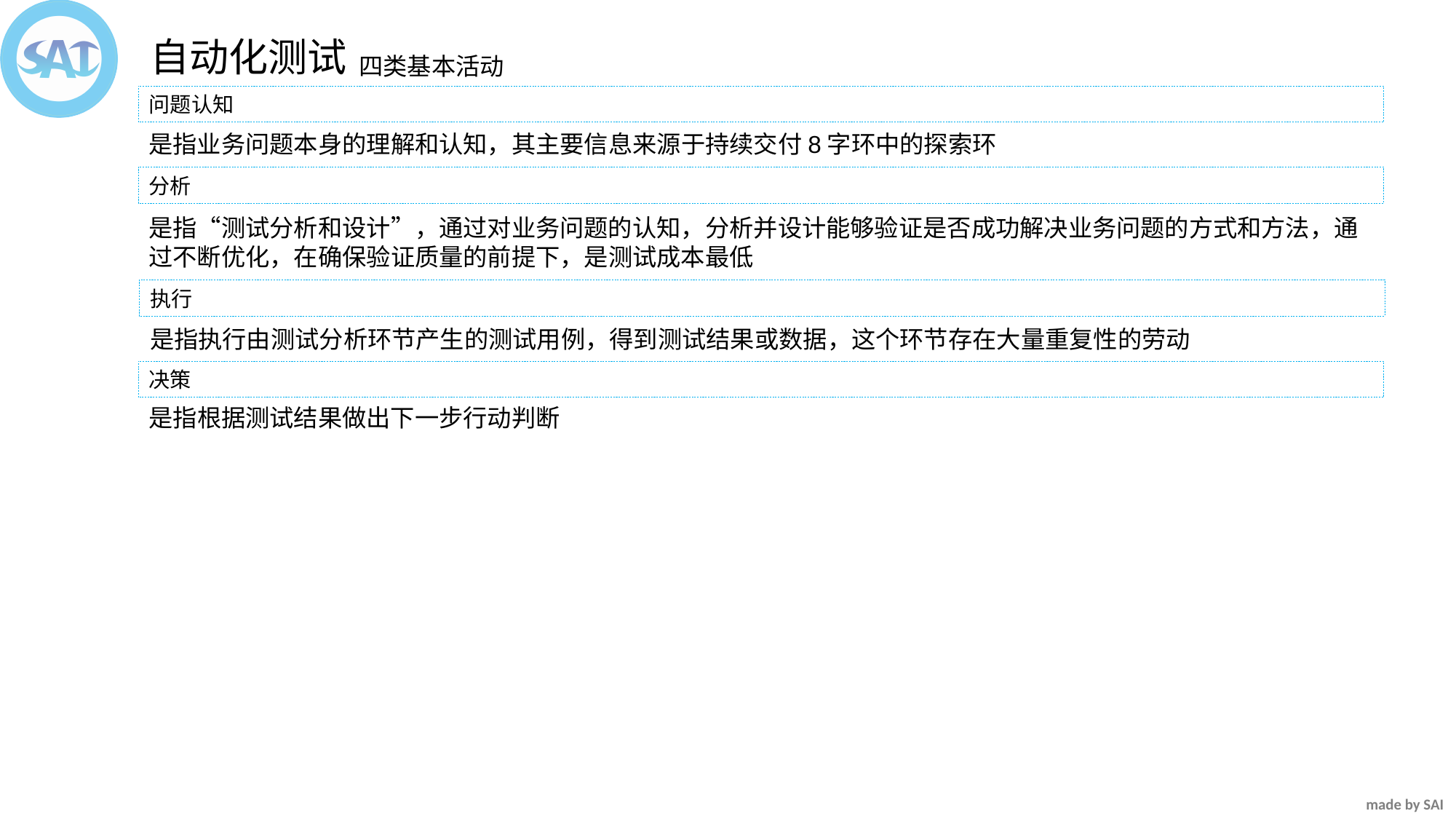

自动化测试
四类基本活动
问题认知
是指业务问题本身的理解和认知，其主要信息来源于持续交付8字环中的探索环
分析
是指“测试分析和设计”，通过对业务问题的认知，分析并设计能够验证是否成功解决业务问题的方式和方法，通过不断优化，在确保验证质量的前提下，是测试成本最低
执行
是指执行由测试分析环节产生的测试用例，得到测试结果或数据，这个环节存在大量重复性的劳动
决策
是指根据测试结果做出下一步行动判断